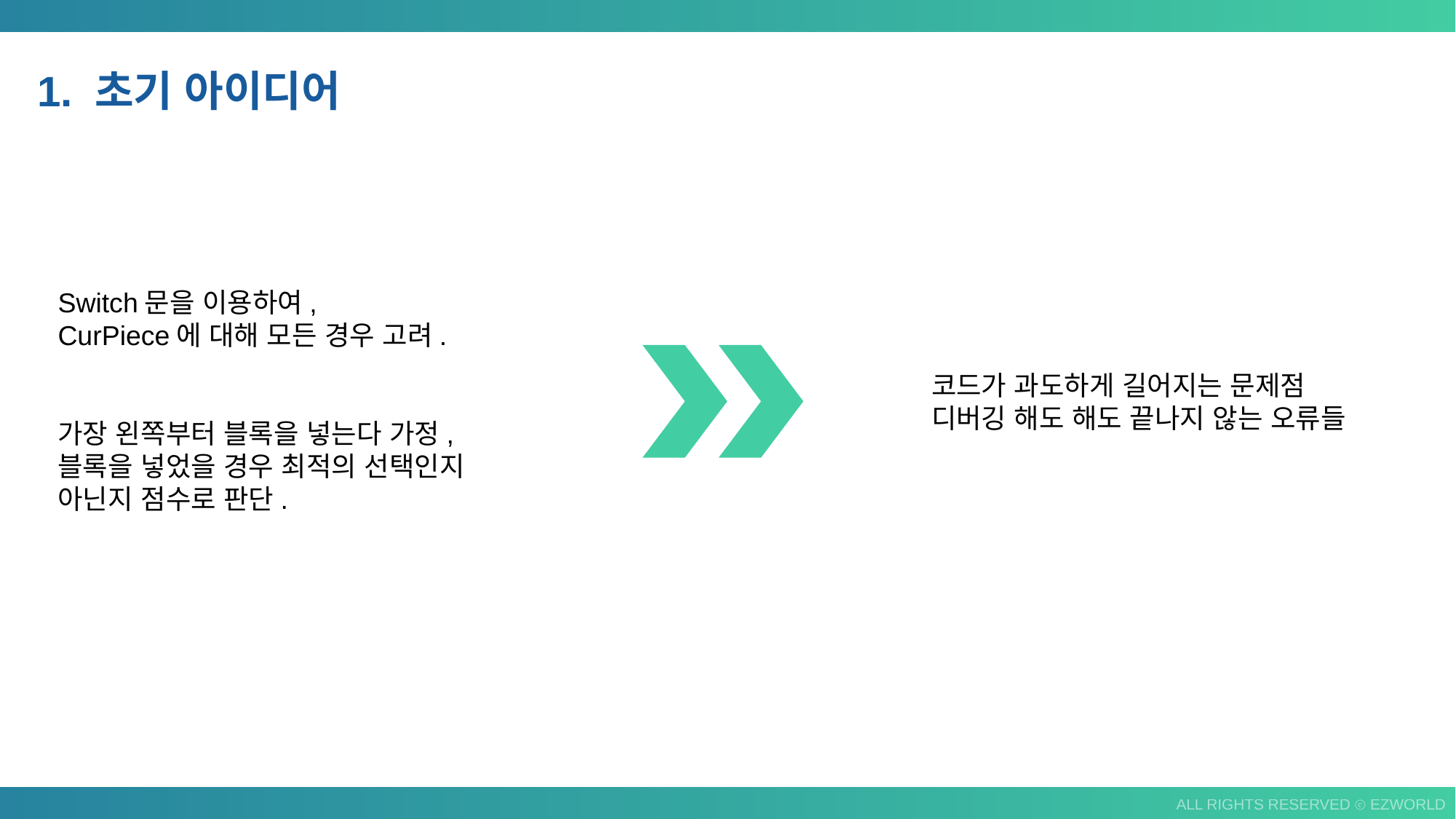

1. 초기 아이디어
Switch문을 이용하여,
CurPiece에 대해 모든 경우 고려.

가장 왼쪽부터 블록을 넣는다 가정,
블록을 넣었을 경우 최적의 선택인지 아닌지 점수로 판단.

코드가 과도하게 길어지는 문제점
디버깅 해도 해도 끝나지 않는 오류들